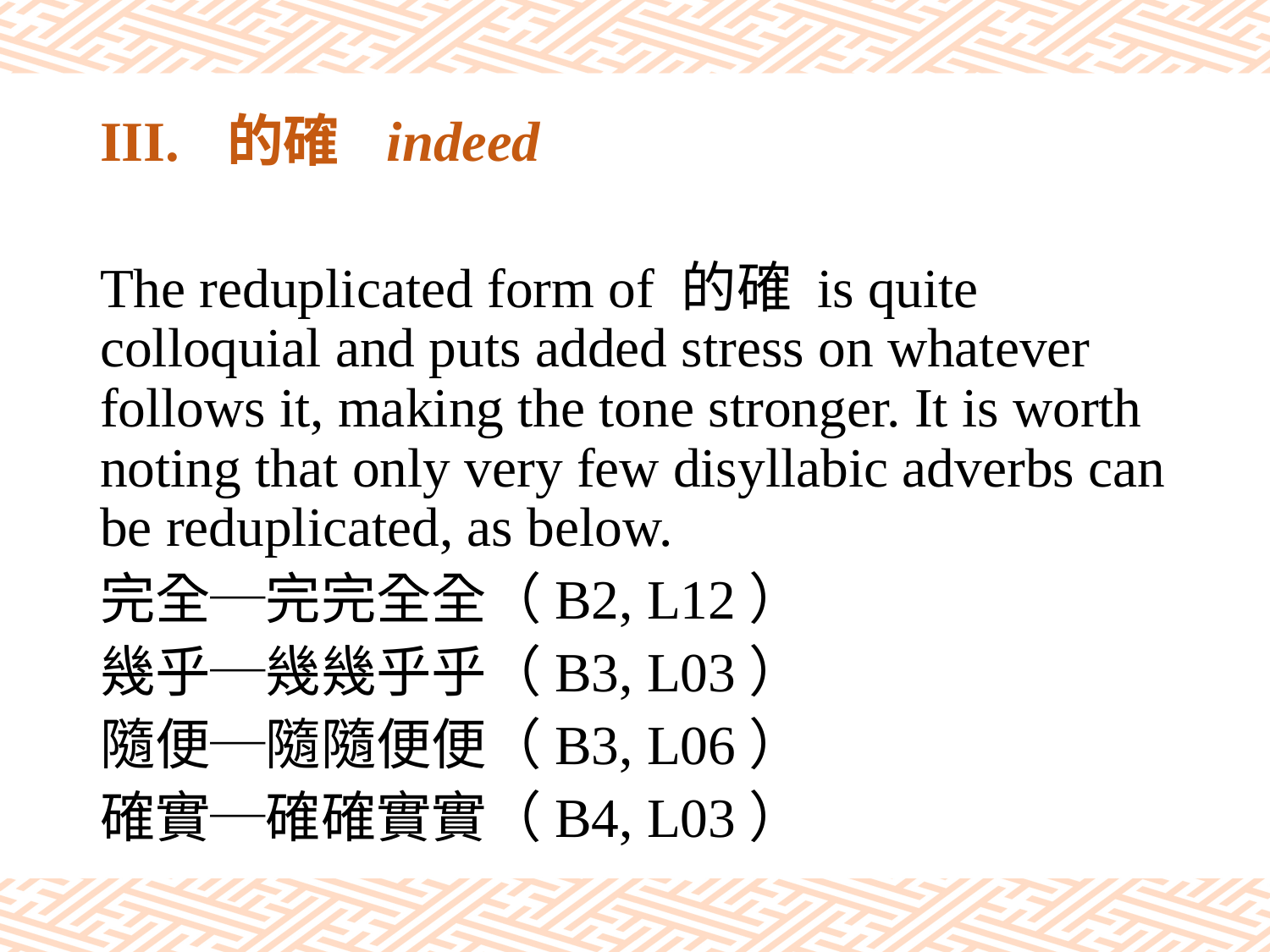

# III.	的確  indeed
The reduplicated form of 的確 is quite colloquial and puts added stress on whatever follows it, making the tone stronger. It is worth noting that only very few disyllabic adverbs can be reduplicated, as below.
完全─完完全全（B2, L12）
幾乎─幾幾乎乎（B3, L03）
隨便─隨隨便便（B3, L06）
確實─確確實實（B4, L03）